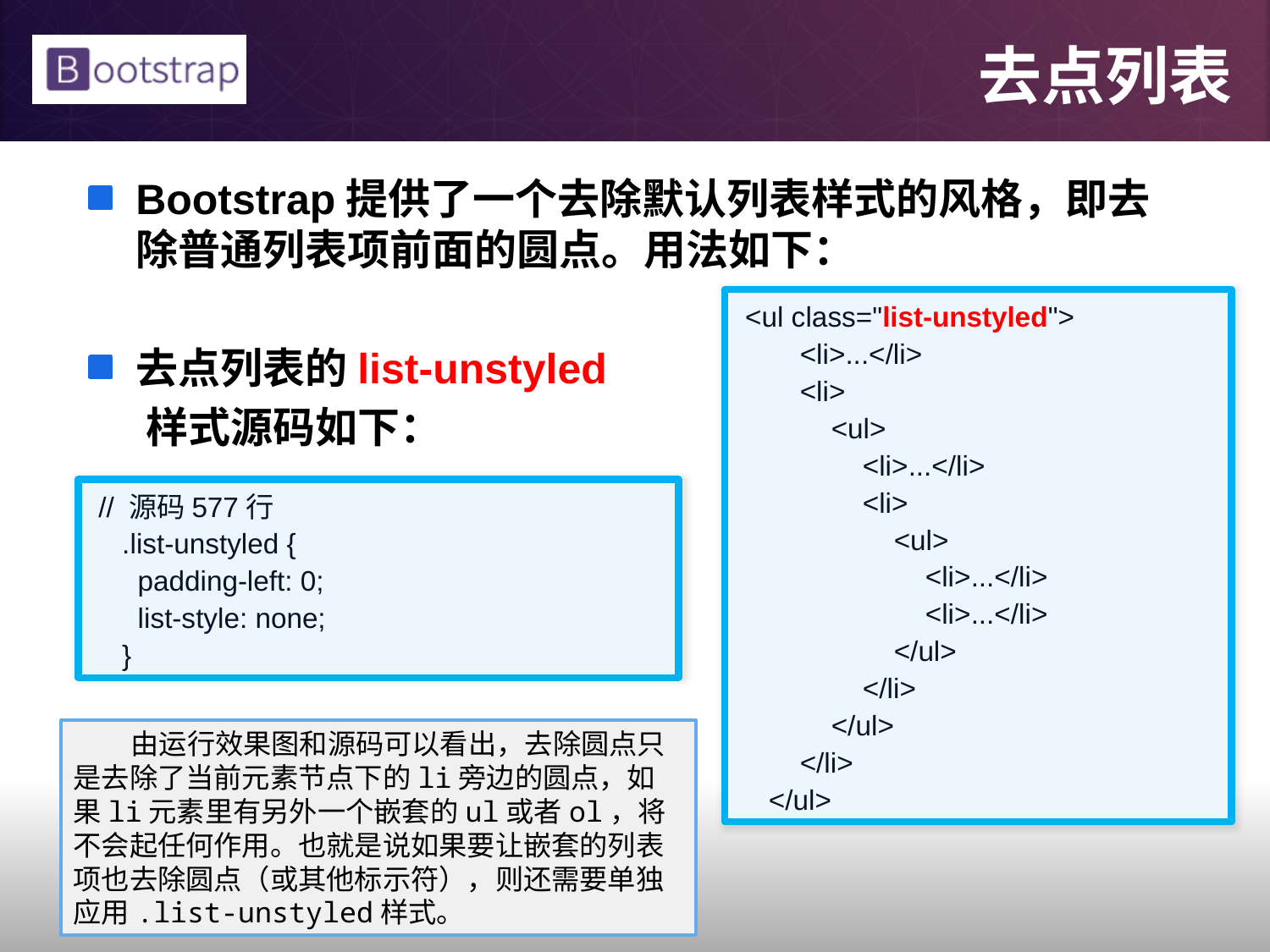

# 去点列表
Bootstrap提供了一个去除默认列表样式的风格，即去除普通列表项前面的圆点。用法如下：

去点列表的list-unstyled
     样式源码如下：

 <ul class="list-unstyled">
        <li>...</li>
        <li>
            <ul>
                <li>...</li>
                <li>
                    <ul>
                        <li>...</li>
                        <li>...</li>
                    </ul>
                </li>
            </ul>
        </li>
    </ul>
 // 源码577行
    .list-unstyled {
      padding-left: 0;
      list-style: none;
    }
        由运行效果图和源码可以看出，去除圆点只是去除了当前元素节点下的li旁边的圆点，如果li元素里有另外一个嵌套的ul或者ol，将不会起任何作用。也就是说如果要让嵌套的列表项也去除圆点（或其他标示符），则还需要单独应用.list-unstyled样式。